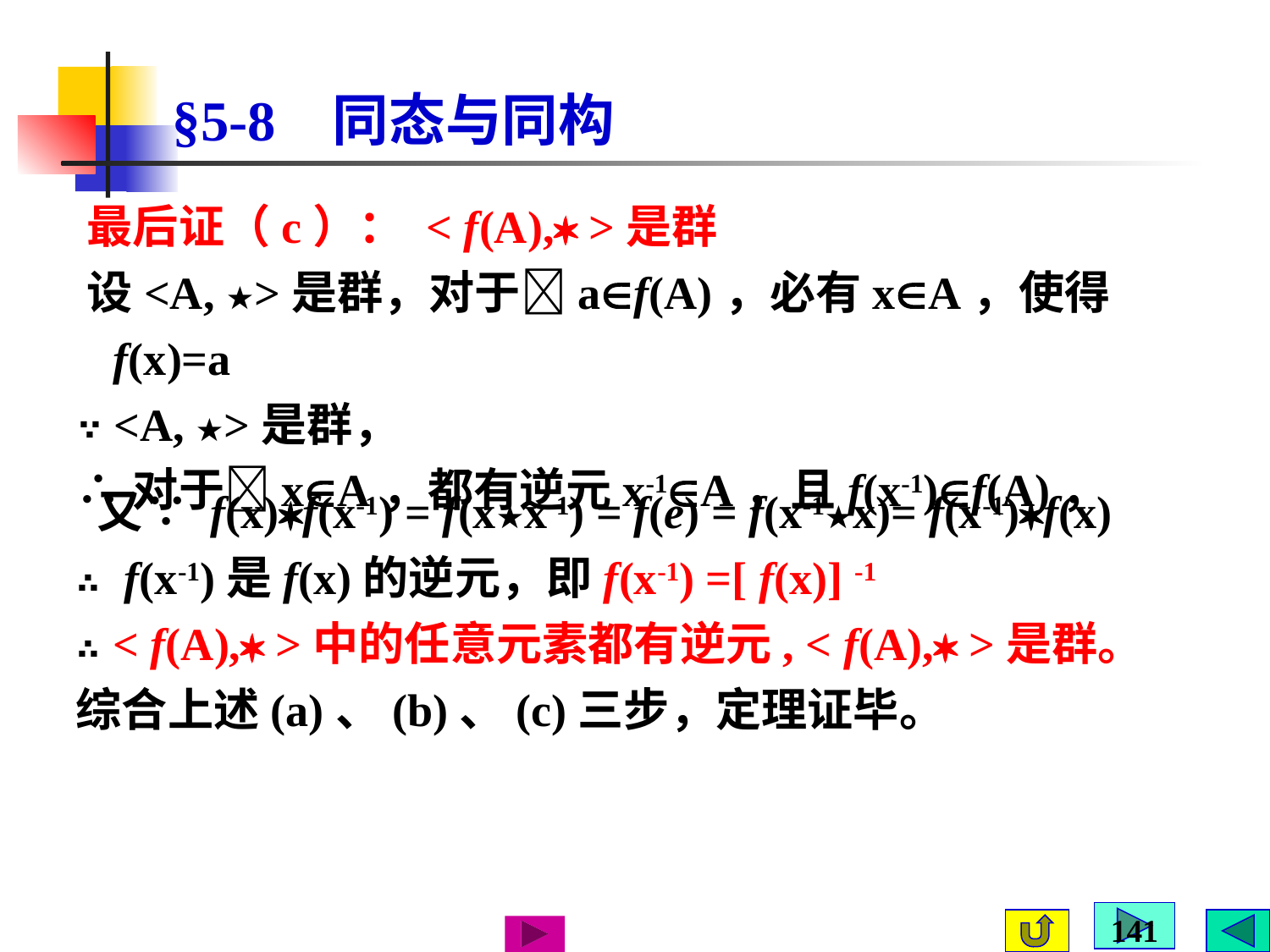

# §5-8   同态与同构
 最后证（c）： < f(A),∗ >是群
 设<A, ★>是群，对于∀a∈f(A)，必有x∈A，使得f(x)=a
 ∵ <A, ★>是群，
 ∴对于∀x∈A，都有逆元x-1∈A，且f(x-1)∈f(A)，
 又∵ f(x)∗f(x-1) = f(x★x-1) = f(e) = f(x-1★x)= f(x-1)∗f(x)
∴  f(x-1)是f(x)的逆元，即f(x-1) =[ f(x)] -1
∴ < f(A),∗ >中的任意元素都有逆元, < f(A),∗ >是群。
综合上述(a)、(b)、(c)三步，定理证毕。
20
141